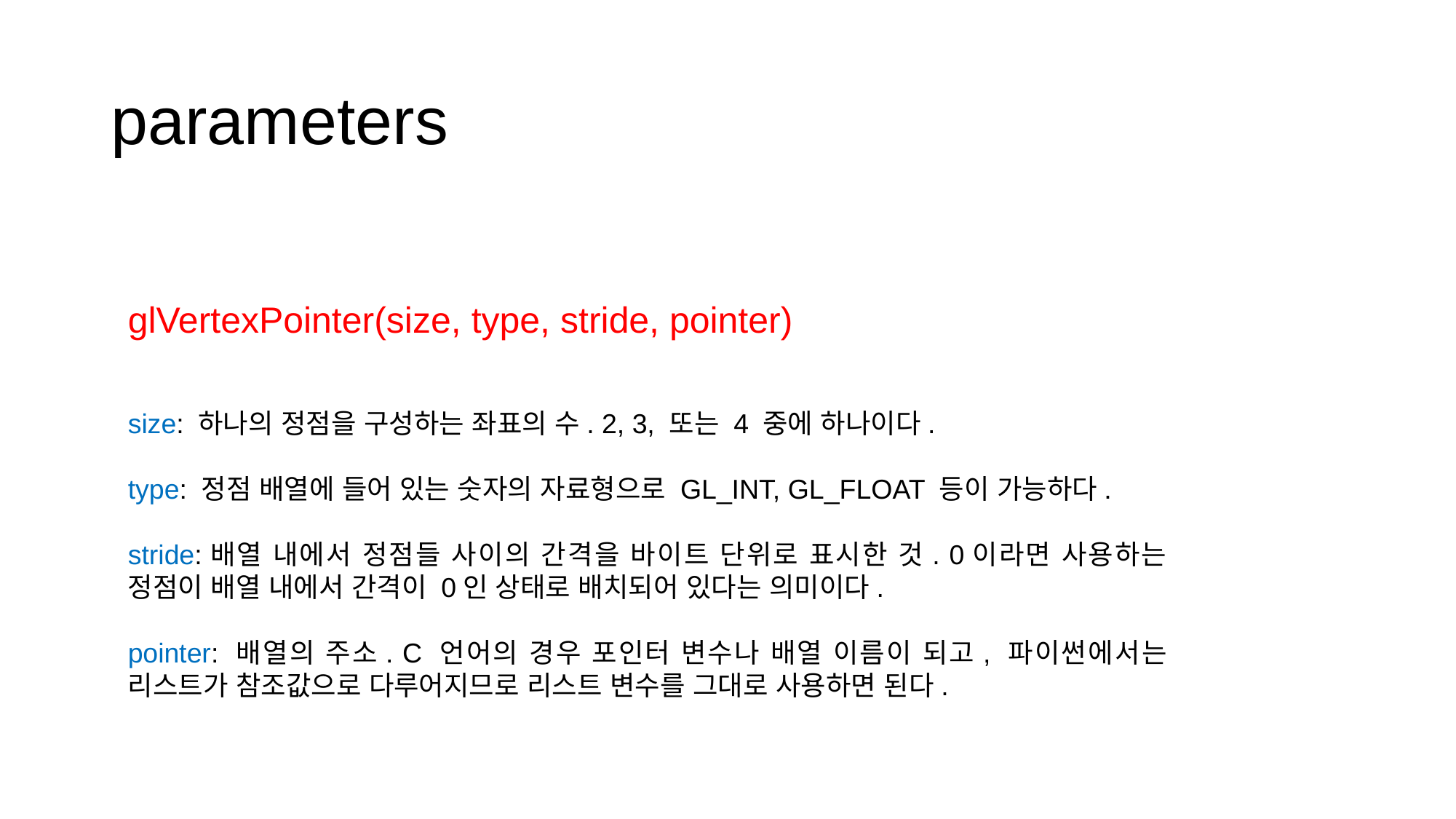

# parameters
glVertexPointer(size, type, stride, pointer)

size: 하나의 정점을 구성하는 좌표의 수. 2, 3, 또는 4 중에 하나이다.

type: 정점 배열에 들어 있는 숫자의 자료형으로 GL_INT, GL_FLOAT 등이 가능하다.

stride:배열 내에서 정점들 사이의 간격을 바이트 단위로 표시한 것. 0이라면 사용하는 정점이 배열 내에서 간격이 0인 상태로 배치되어 있다는 의미이다.

pointer: 배열의 주소. C 언어의 경우 포인터 변수나 배열 이름이 되고, 파이썬에서는 리스트가 참조값으로 다루어지므로 리스트 변수를 그대로 사용하면 된다.